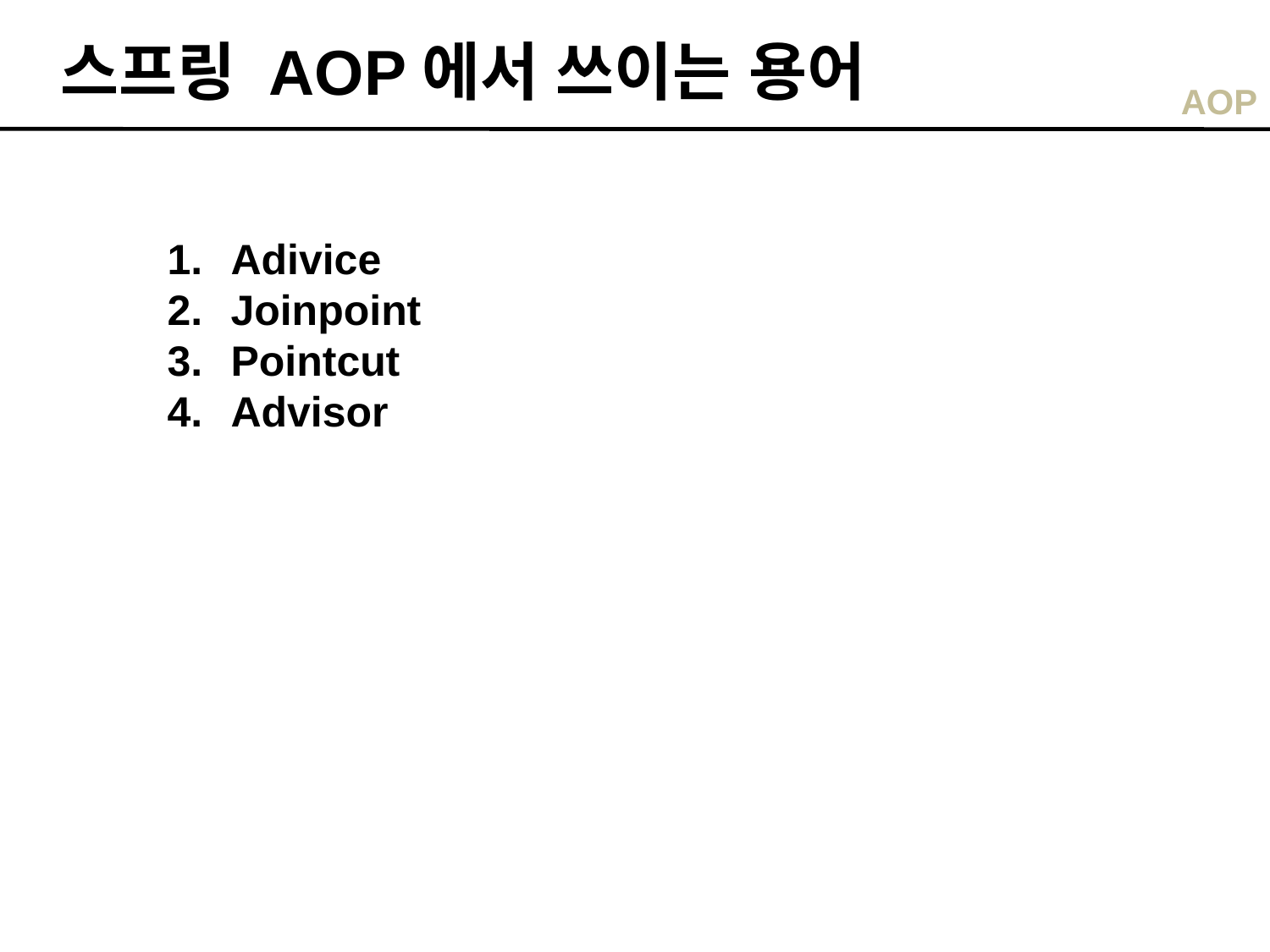

스프링 AOP에서 쓰이는 용어
AOP
Adivice
Joinpoint
Pointcut
Advisor